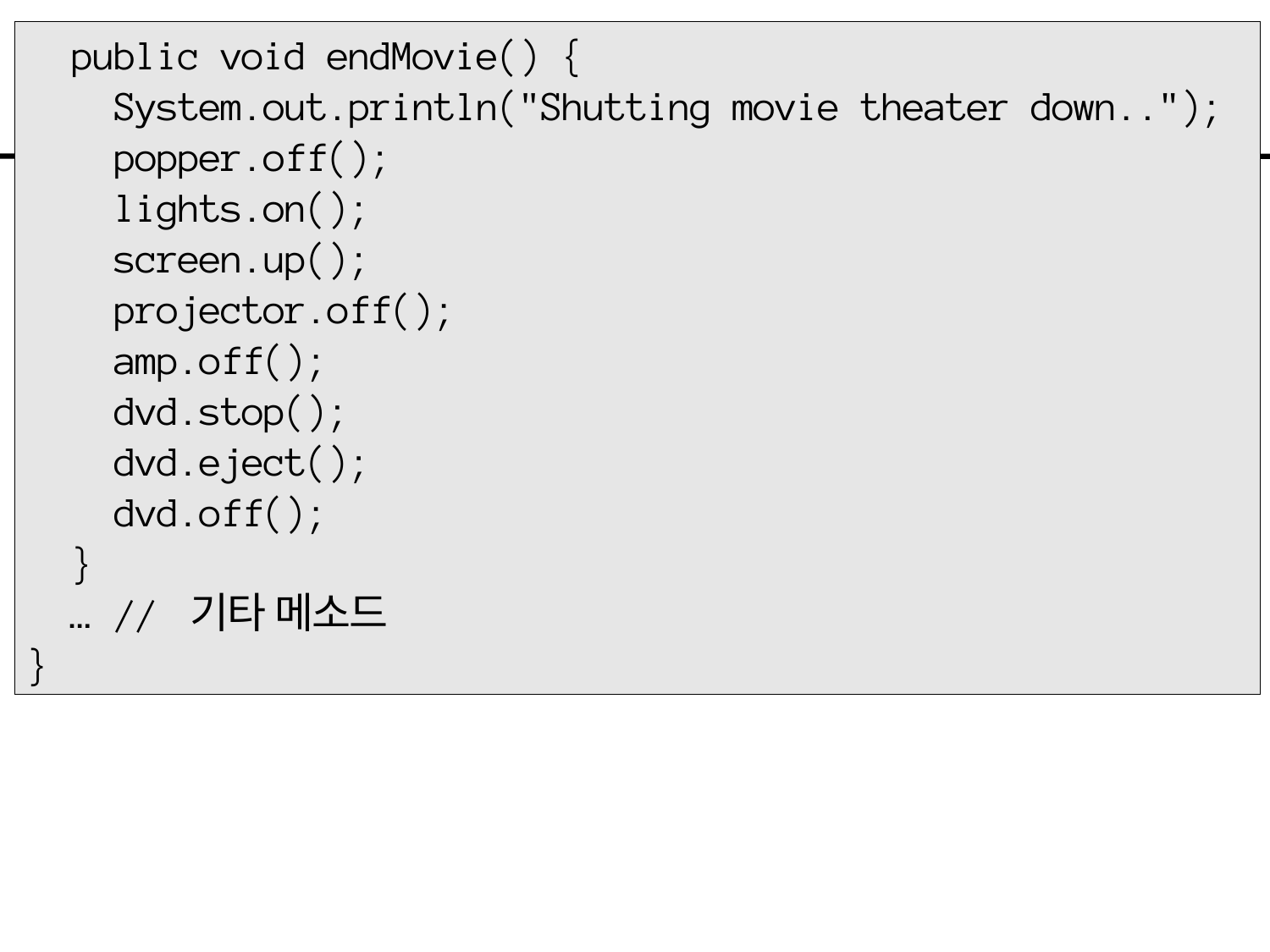

public void endMovie() {
    System.out.println("Shutting movie theater down..");
    popper.off();
    lights.on();
    screen.up();
    projector.off();
    amp.off();
    dvd.stop();
    dvd.eject();
    dvd.off();
  }
  … // 기타 메소드
}
#